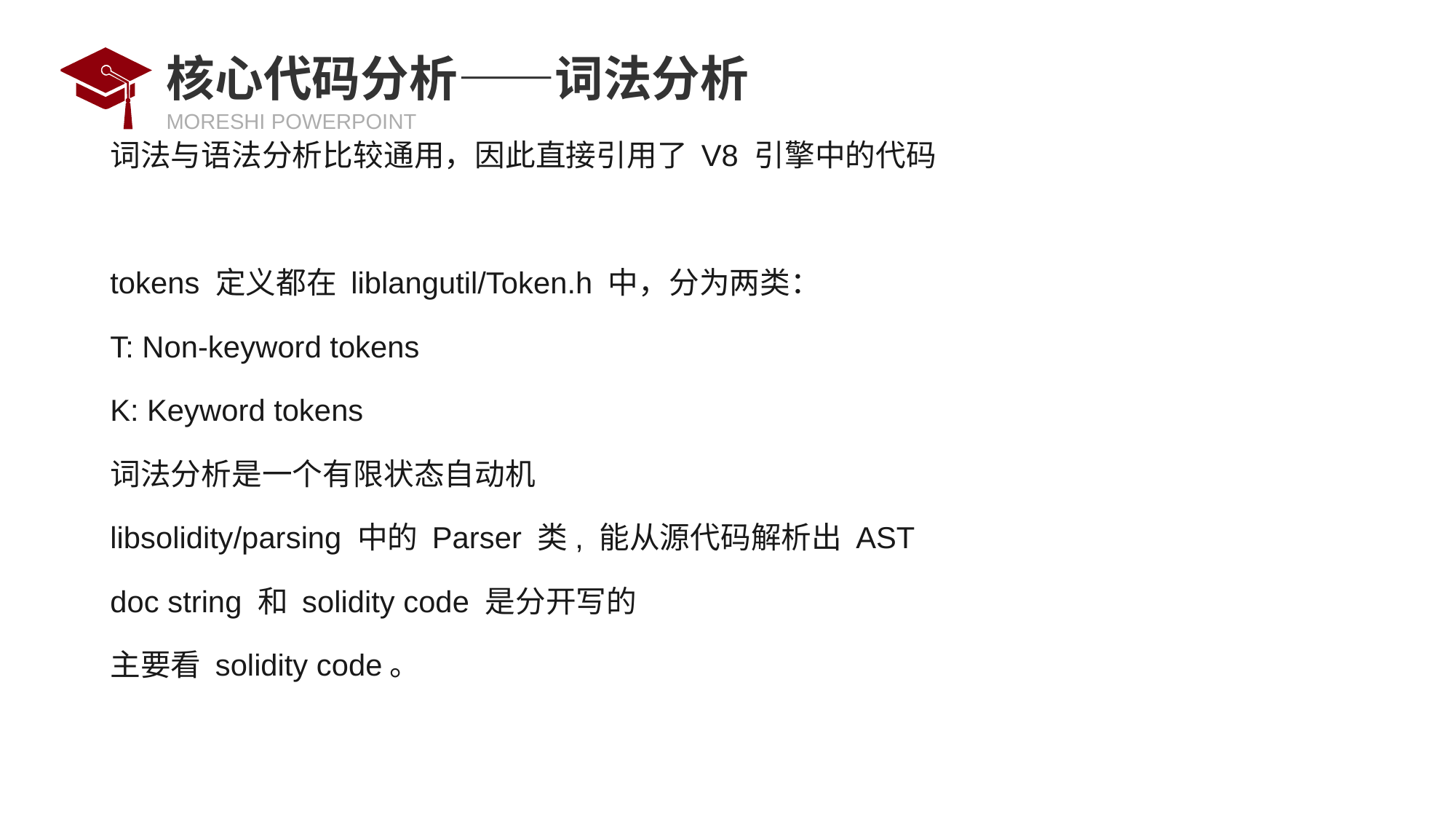

# 核心代码分析——词法分析
词法与语法分析比较通用，因此直接引用了 V8 引擎中的代码

tokens 定义都在 liblangutil/Token.h 中，分为两类：
T: Non-keyword tokens
K: Keyword tokens
词法分析是一个有限状态自动机
libsolidity/parsing 中的 Parser 类, 能从源代码解析出 AST
doc string 和 solidity code 是分开写的
主要看 solidity code。